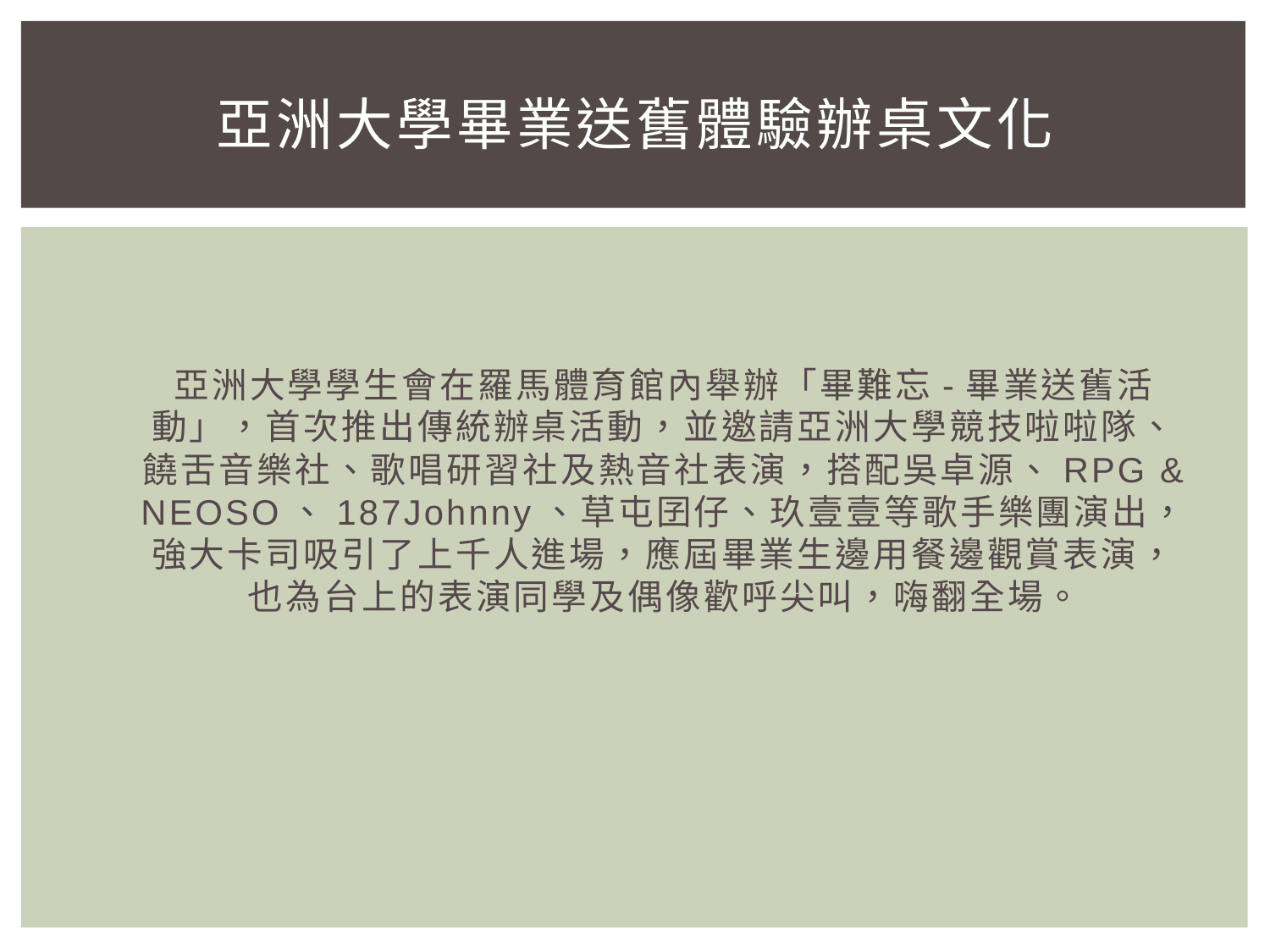

# 亞洲大學畢業送舊體驗辦桌文化
亞洲大學學生會在羅馬體育館內舉辦「畢難忘-畢業送舊活動」，首次推出傳統辦桌活動，並邀請亞洲大學競技啦啦隊、饒舌音樂社、歌唱研習社及熱音社表演，搭配吳卓源、RPG & NEOSO、187Johnny、草屯囝仔、玖壹壹等歌手樂團演出，強大卡司吸引了上千人進場，應屆畢業生邊用餐邊觀賞表演，也為台上的表演同學及偶像歡呼尖叫，嗨翻全場。